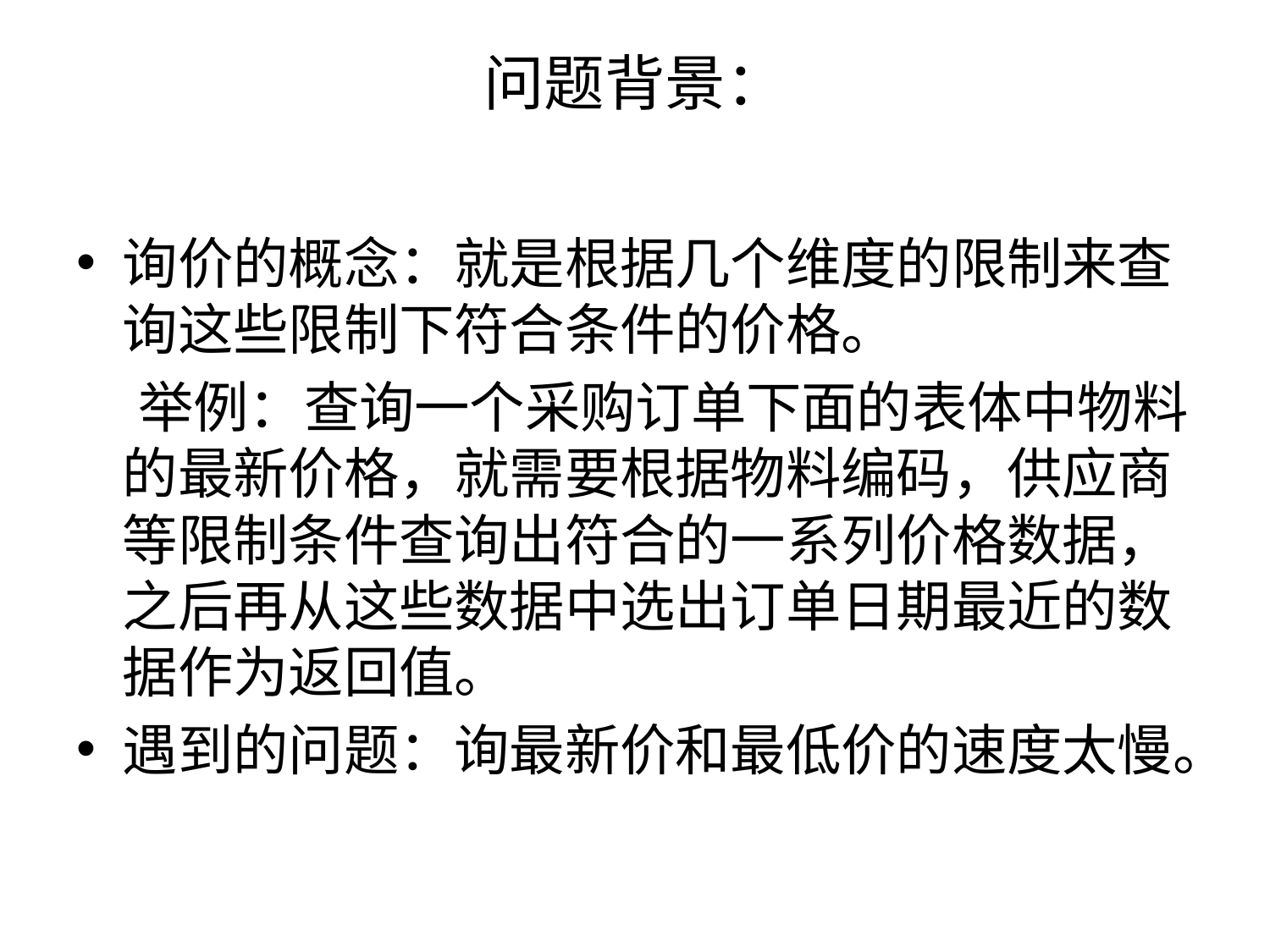

# 问题背景：
询价的概念：就是根据几个维度的限制来查询这些限制下符合条件的价格。
    举例：查询一个采购订单下面的表体中物料的最新价格，就需要根据物料编码，供应商等限制条件查询出符合的一系列价格数据，之后再从这些数据中选出订单日期最近的数据作为返回值。
遇到的问题：询最新价和最低价的速度太慢。